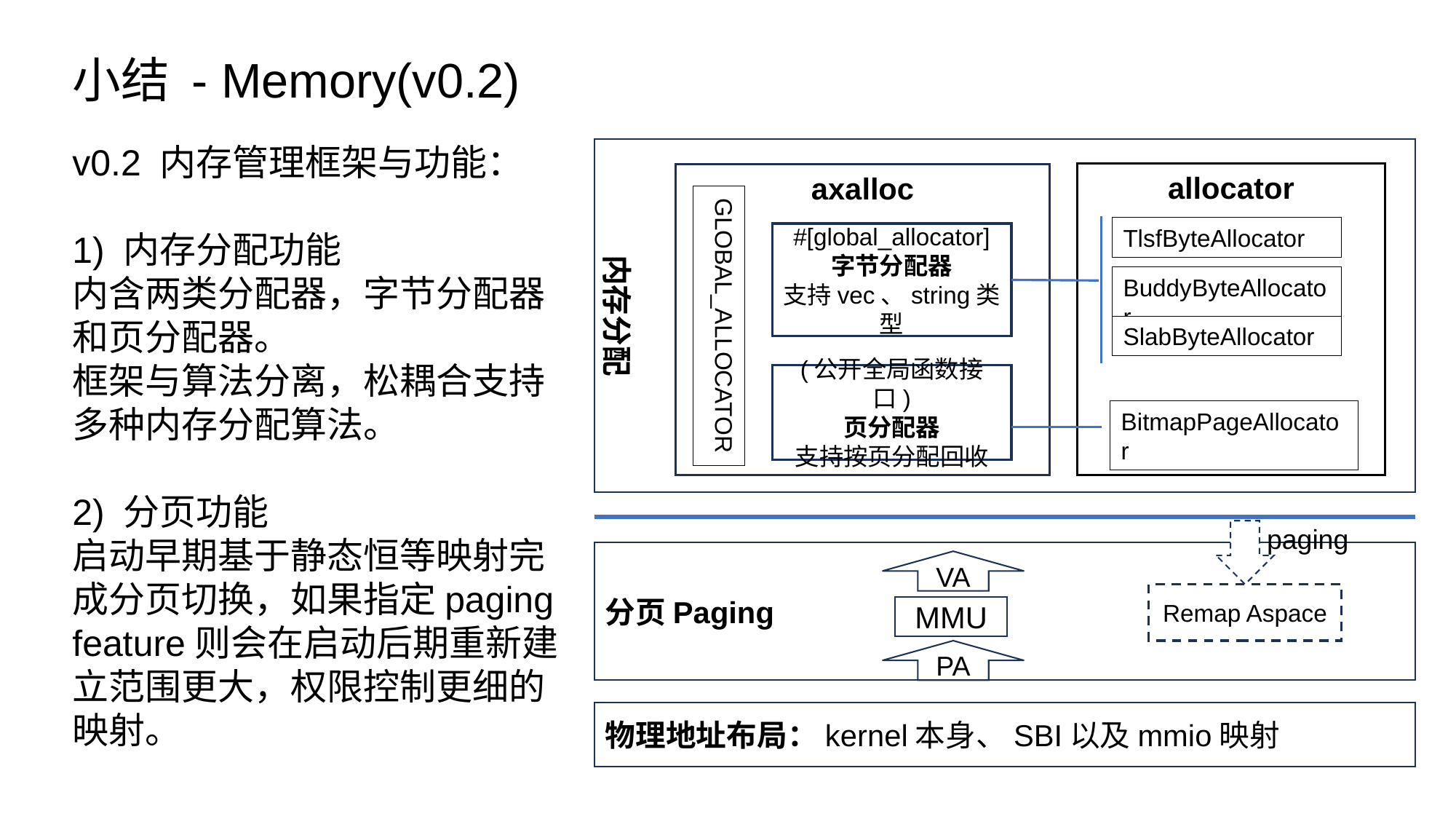

小结 - Memory(v0.2)
v0.2 内存管理框架与功能：

1) 内存分配功能
内含两类分配器，字节分配器和页分配器。
框架与算法分离，松耦合支持多种内存分配算法。

2) 分页功能
启动早期基于静态恒等映射完成分页切换，如果指定paging feature则会在启动后期重新建立范围更大，权限控制更细的映射。
内存分配
allocator
axalloc
GLOBAL_ALLOCATOR
TlsfByteAllocator
#[global_allocator]
字节分配器
支持vec、string类型
BuddyByteAllocator
SlabByteAllocator
(公开全局函数接口)
页分配器
支持按页分配回收
BitmapPageAllocator
paging

分页Paging
VA
Remap Aspace
MMU
PA
物理地址布局：kernel本身、SBI以及mmio映射